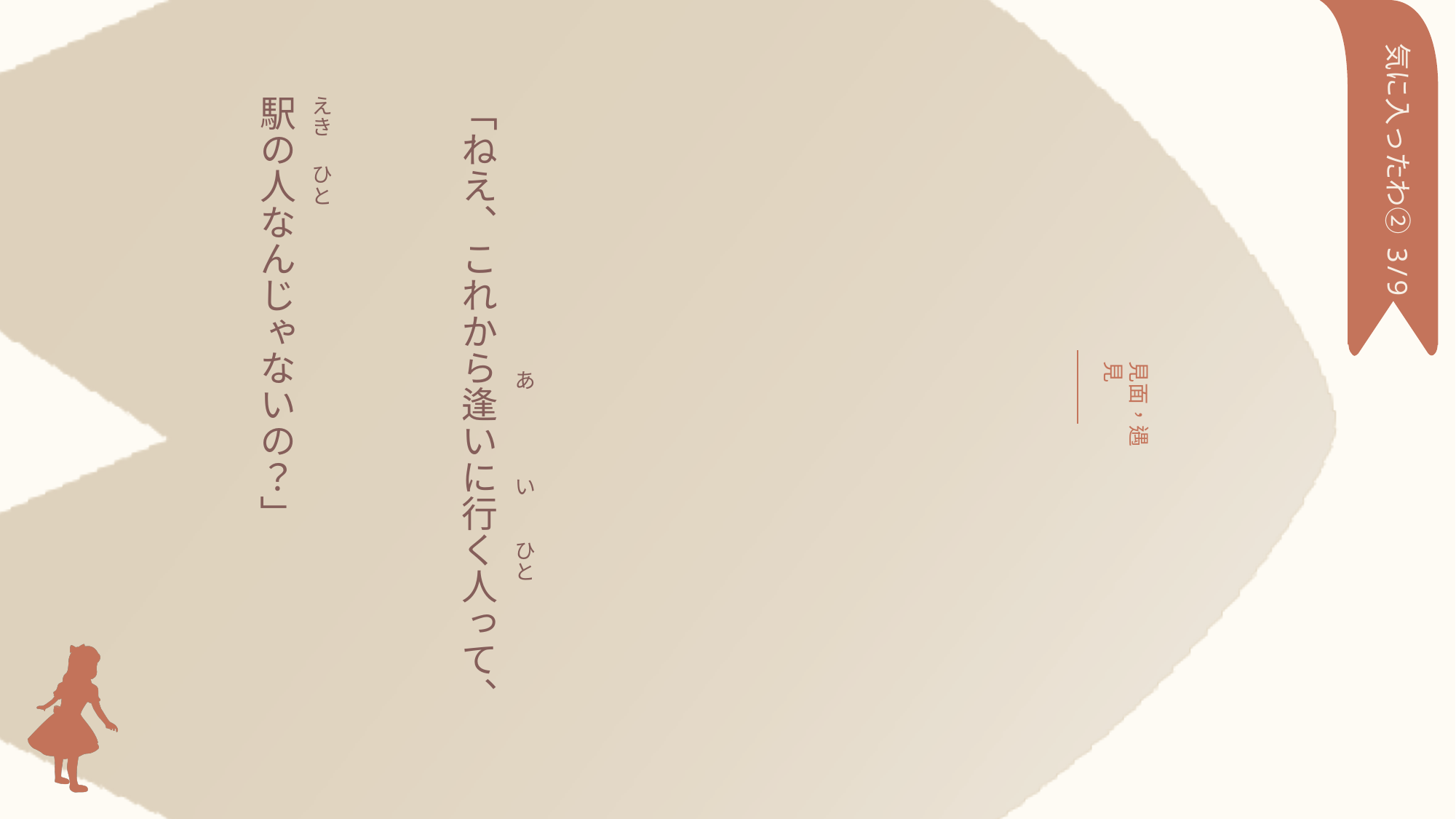

気に入ったわ② 3/9
　　　　　　　　　　　　    あ　　　　い　　ひと
「ねえ、これから逢いに行く人って、

えき　 ひと
駅の人なんじゃないの？」

見面，遇見